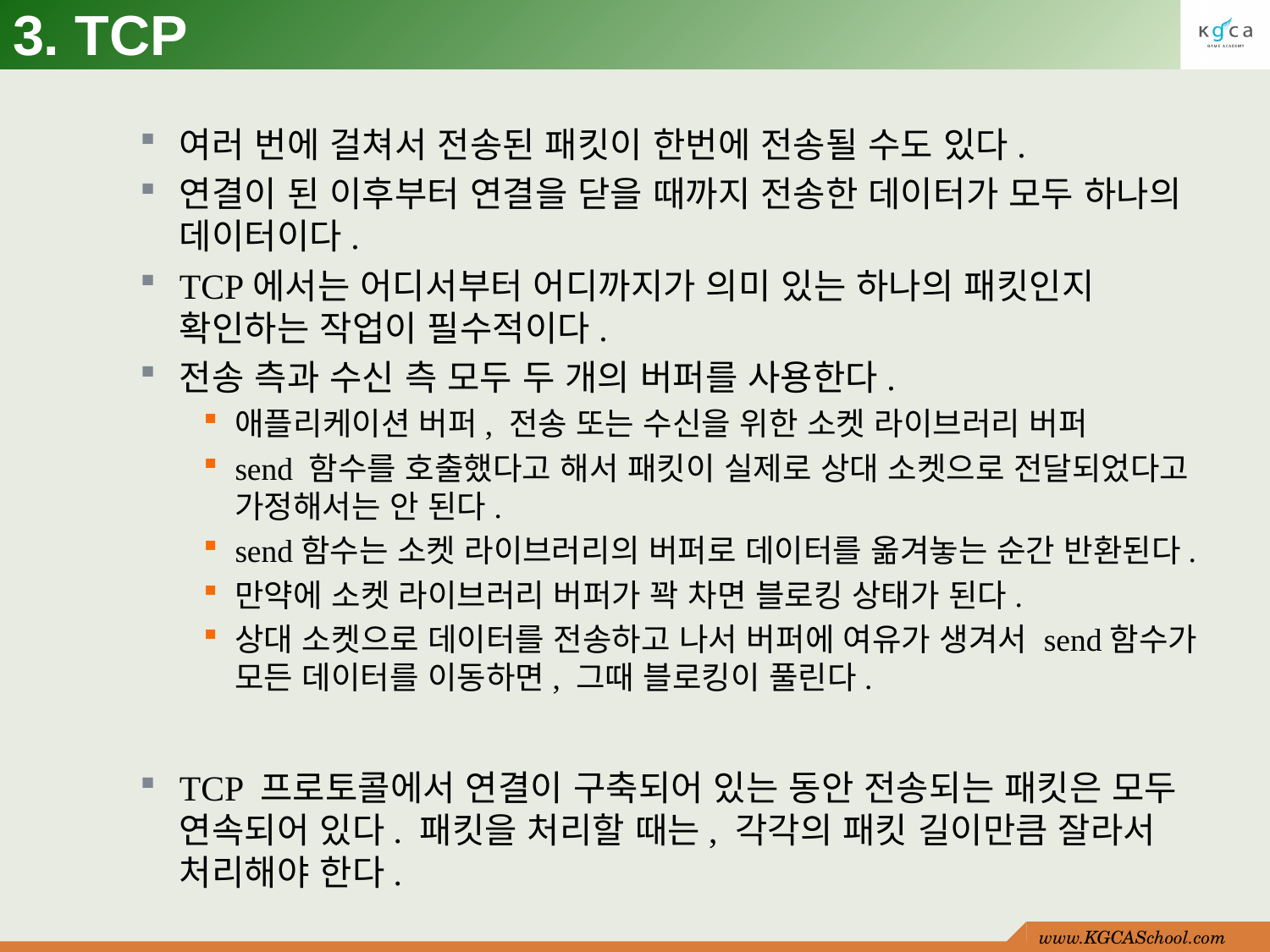

# 3. TCP
여러 번에 걸쳐서 전송된 패킷이 한번에 전송될 수도 있다.
연결이 된 이후부터 연결을 닫을 때까지 전송한 데이터가 모두 하나의 데이터이다.
TCP에서는 어디서부터 어디까지가 의미 있는 하나의 패킷인지 확인하는 작업이 필수적이다.
전송 측과 수신 측 모두 두 개의 버퍼를 사용한다.
애플리케이션 버퍼, 전송 또는 수신을 위한 소켓 라이브러리 버퍼
send 함수를 호출했다고 해서 패킷이 실제로 상대 소켓으로 전달되었다고 가정해서는 안 된다.
send함수는 소켓 라이브러리의 버퍼로 데이터를 옮겨놓는 순간 반환된다.
만약에 소켓 라이브러리 버퍼가 꽉 차면 블로킹 상태가 된다.
상대 소켓으로 데이터를 전송하고 나서 버퍼에 여유가 생겨서 send함수가 모든 데이터를 이동하면, 그때 블로킹이 풀린다.

TCP 프로토콜에서 연결이 구축되어 있는 동안 전송되는 패킷은 모두 연속되어 있다. 패킷을 처리할 때는, 각각의 패킷 길이만큼 잘라서 처리해야 한다.